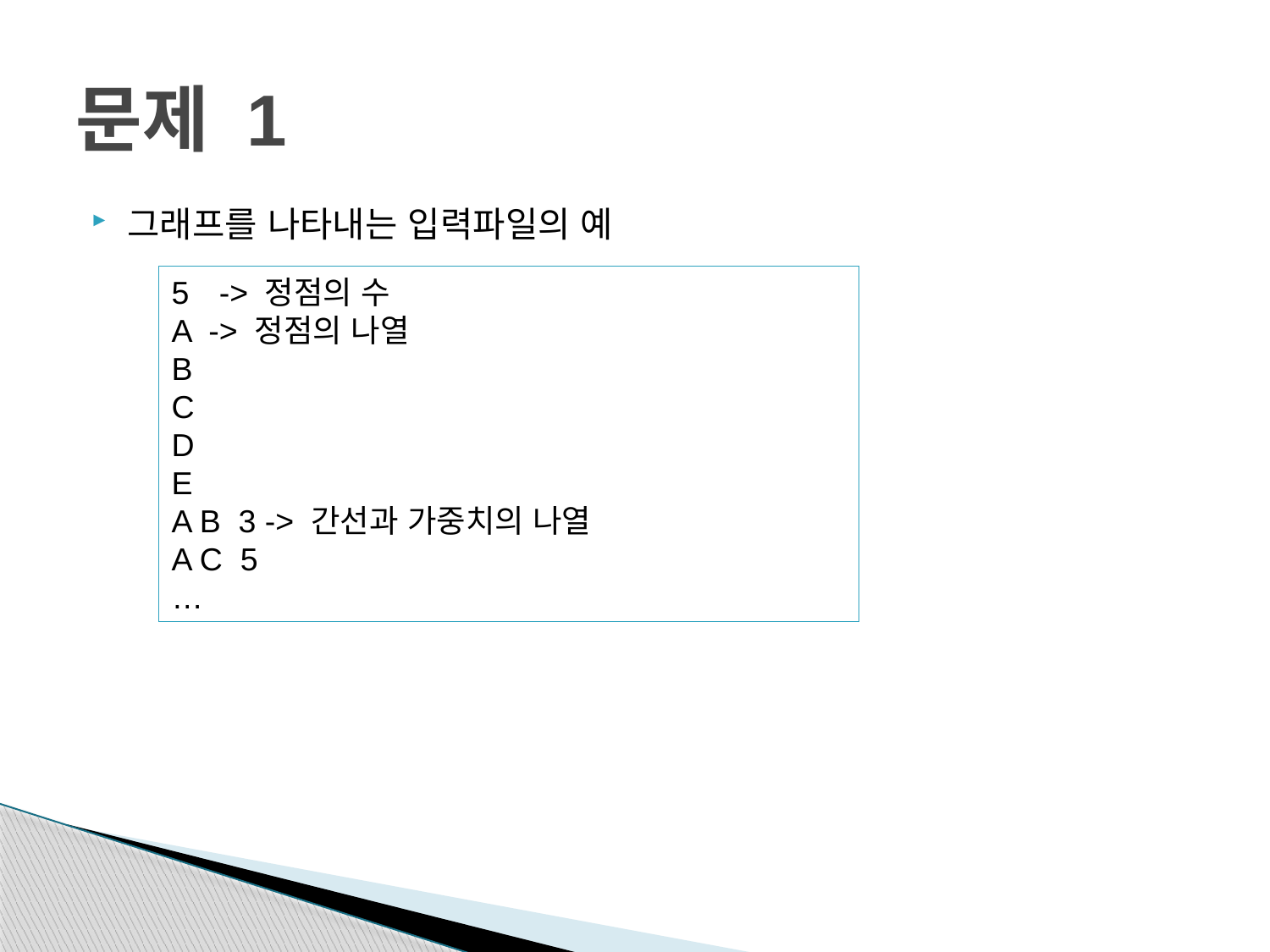

# 문제 1
그래프를 나타내는 입력파일의 예

-> 정점의 수
A  -> 정점의 나열
B
C
D
E
A B  3 -> 간선과 가중치의 나열
A C  5
…